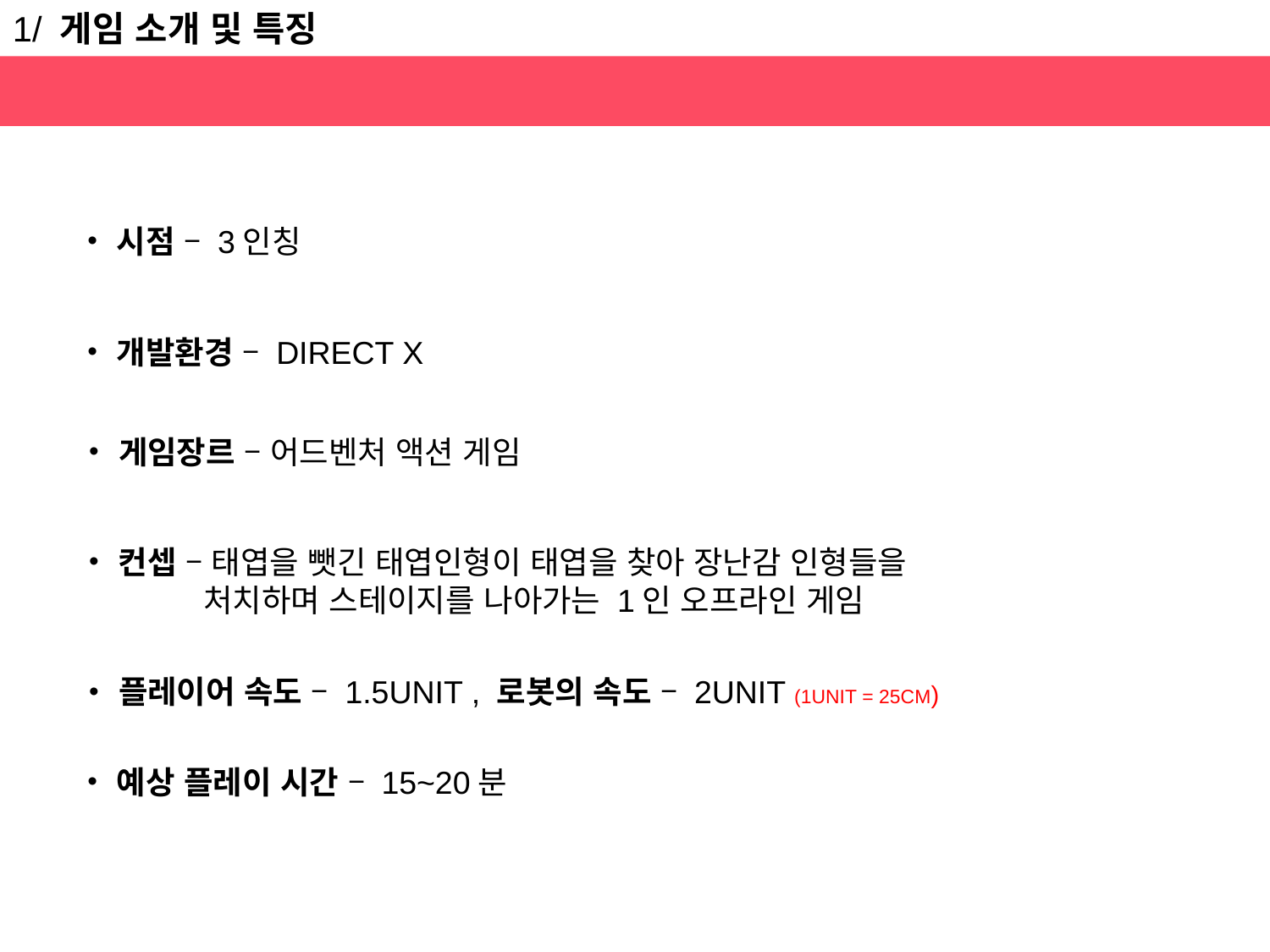

1/ 게임 소개 및 특징

  시점 – 3인칭
  개발환경 – DIRECT X
  게임장르 – 어드벤처 액션 게임
  컨셉 – 태엽을 뺏긴 태엽인형이 태엽을 찾아 장난감 인형들을
            처치하며 스테이지를 나아가는 1인 오프라인 게임
  플레이어 속도 – 1.5UNIT , 로봇의 속도 – 2UNIT (1UNIT = 25CM)
  예상 플레이 시간 – 15~20분